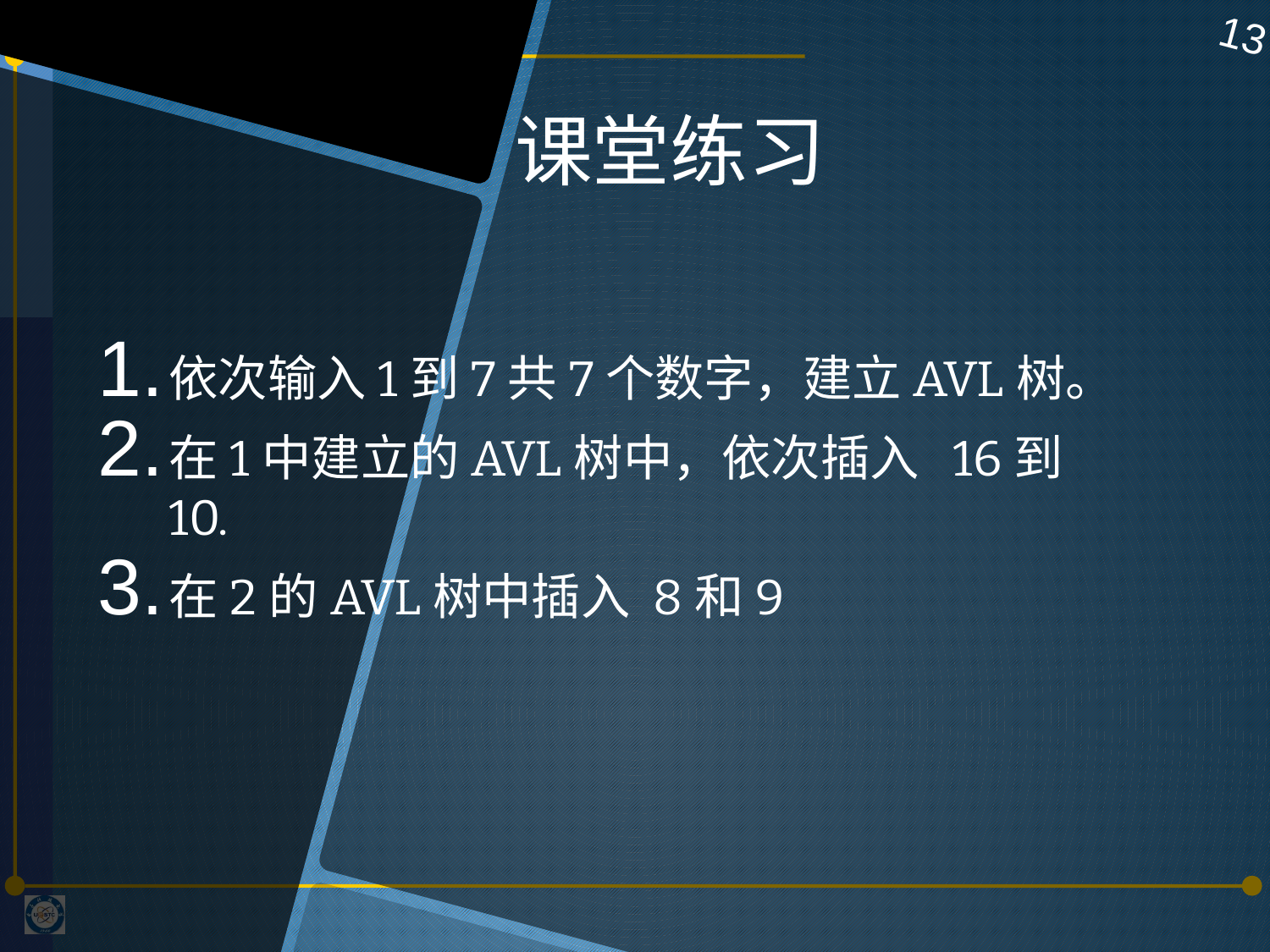

# 课堂练习
13
依次输入1到7共7个数字，建立AVL树。
在1中建立的AVL树中，依次插入  16到 10.
在2的AVL树中插入 8和9